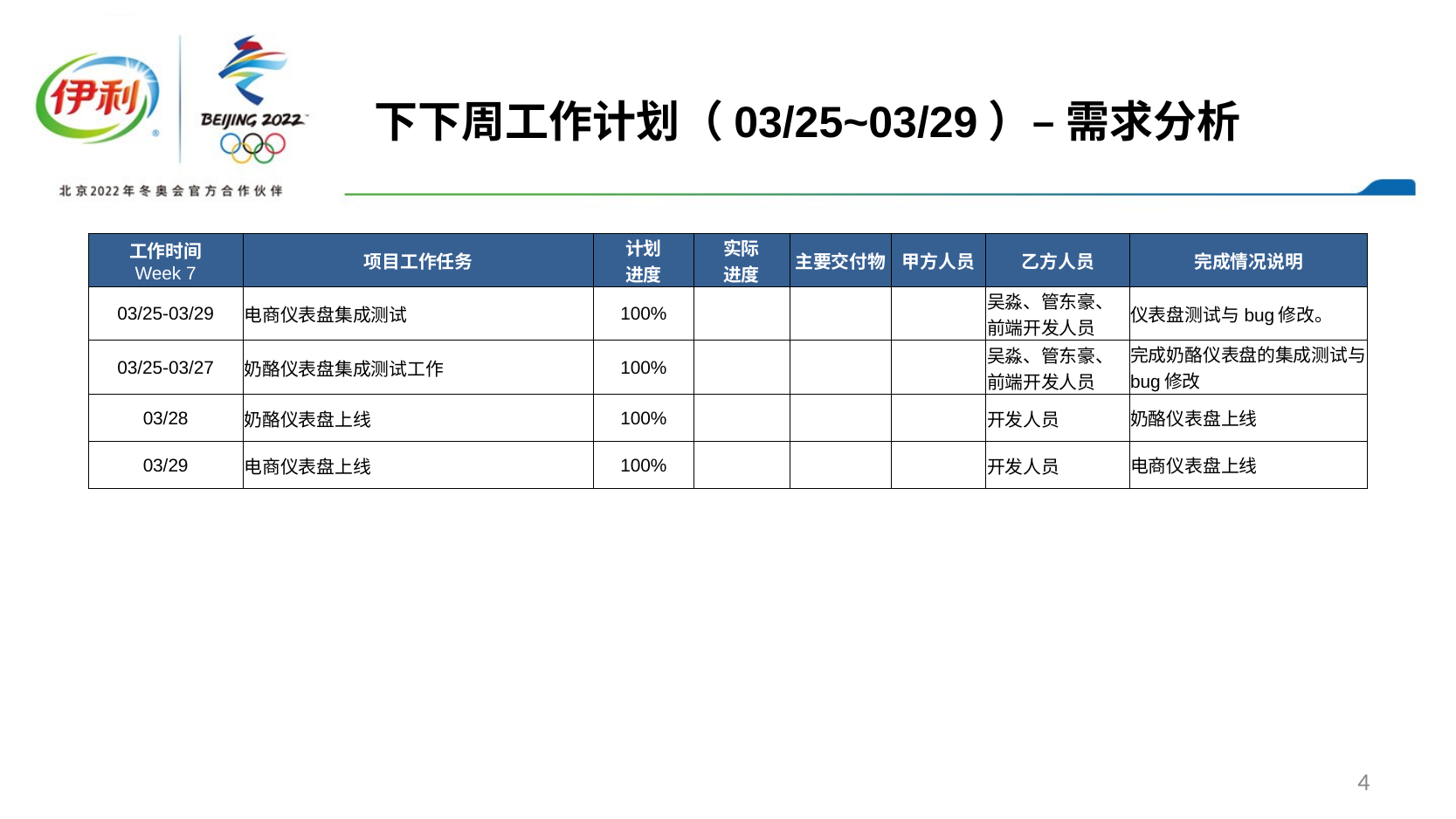

下下周工作计划（03/25~03/29）– 需求分析
| 工作时间 Week 7 | 项目工作任务 | 计划 进度 | 实际 进度 | 主要交付物 | 甲方人员 | 乙方人员 | 完成情况说明 |
| --- | --- | --- | --- | --- | --- | --- | --- |
| 03/25-03/29 | 电商仪表盘集成测试 | 100% |  |  |  | 吴淼、管东豪、前端开发人员 | 仪表盘测试与bug修改。 |
| 03/25-03/27 | 奶酪仪表盘集成测试工作 | 100% |  |  |  | 吴淼、管东豪、前端开发人员 | 完成奶酪仪表盘的集成测试与bug修改 |
| 03/28 | 奶酪仪表盘上线 | 100% |  |  |  | 开发人员 | 奶酪仪表盘上线 |
| 03/29 | 电商仪表盘上线 | 100% |  |  |  | 开发人员 | 电商仪表盘上线 |
4